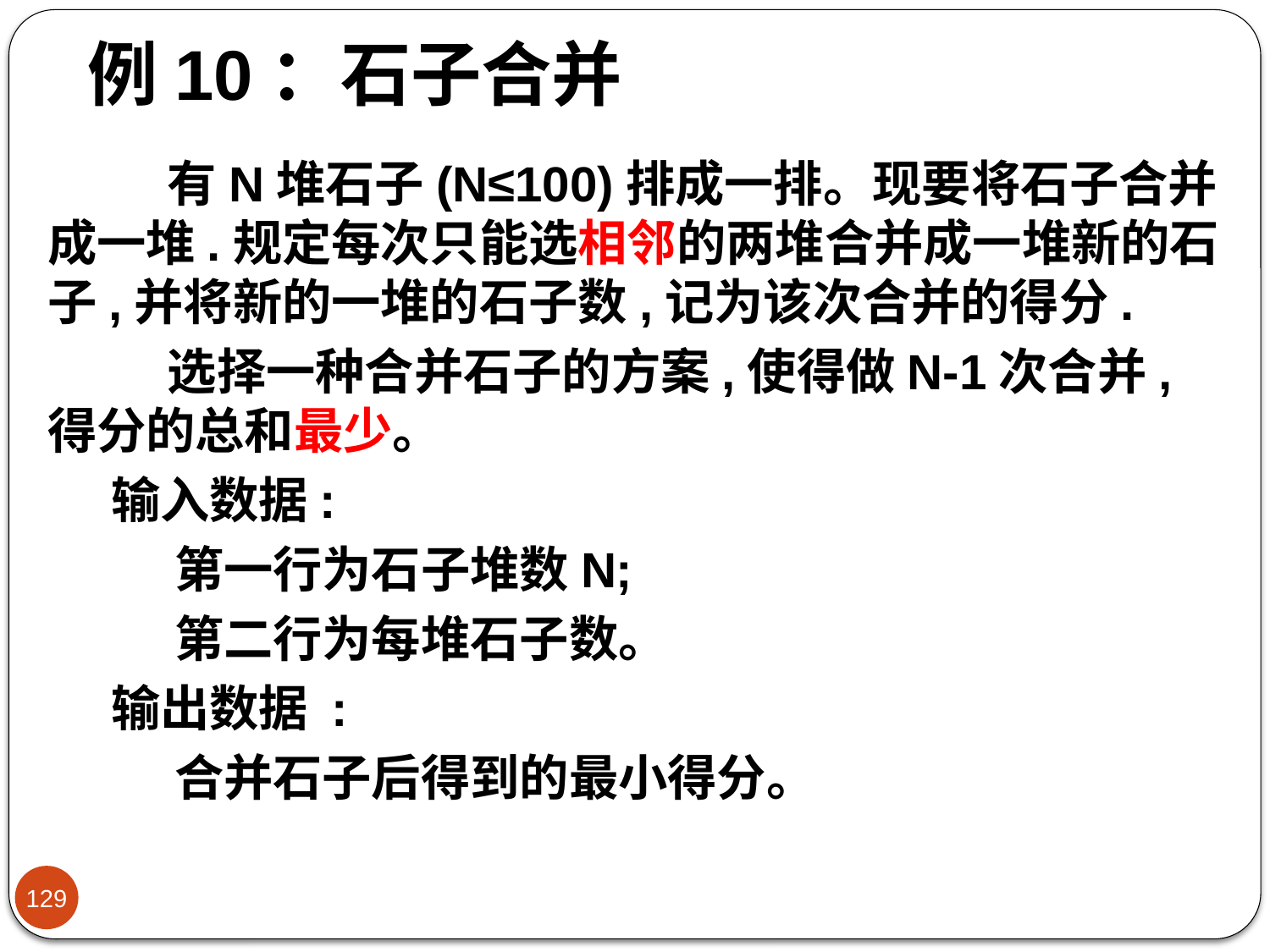

# 例10：石子合并
    有N堆石子(N≤100)排成一排。现要将石子合并成一堆.规定每次只能选相邻的两堆合并成一堆新的石子,并将新的一堆的石子数,记为该次合并的得分.
    选择一种合并石子的方案,使得做N-1次合并,得分的总和最少。
输入数据:
	第一行为石子堆数N;
	第二行为每堆石子数。
输出数据 :
	合并石子后得到的最小得分。

129